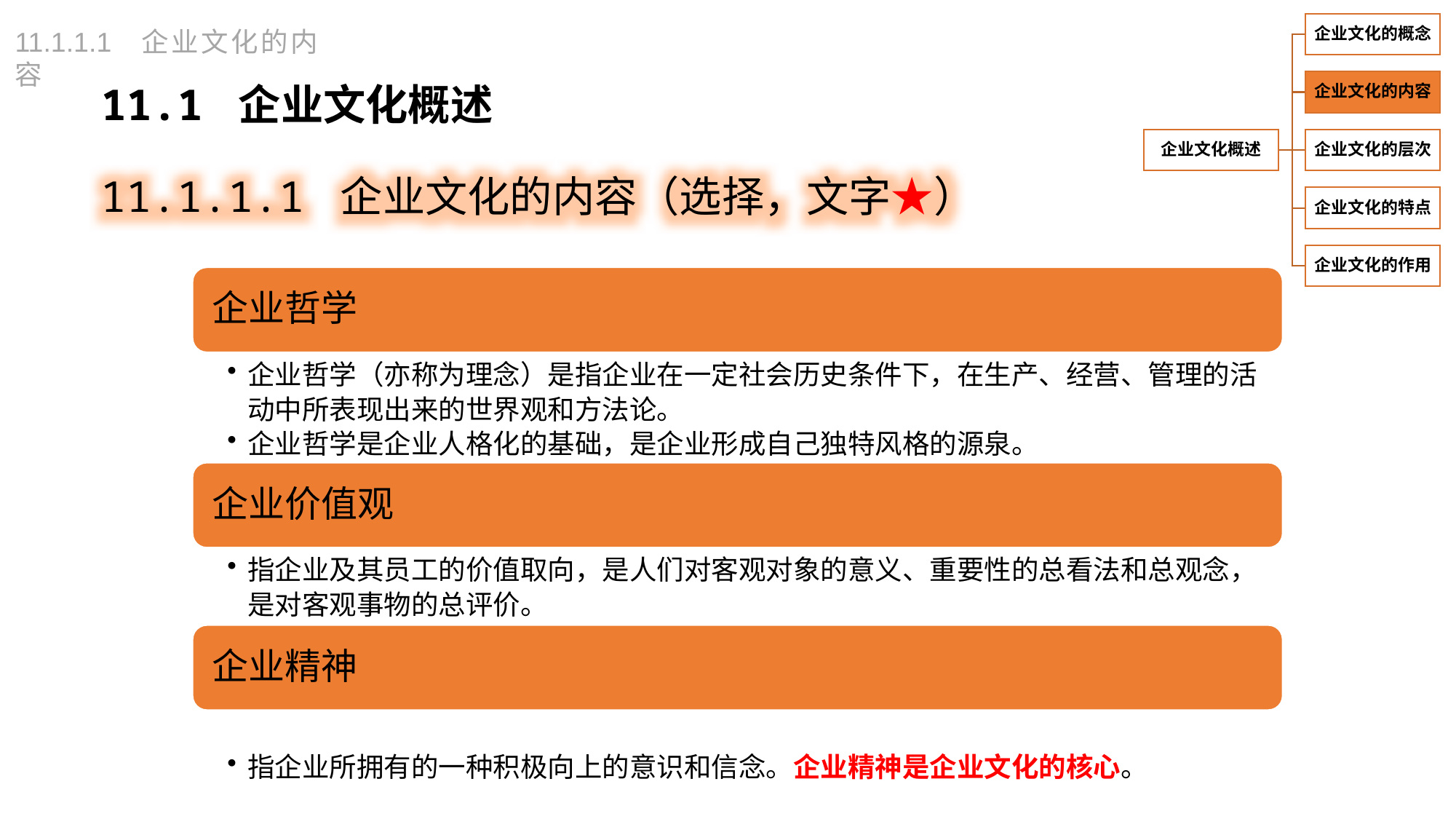

企业文化概述
企业文化的概念
企业文化的内容
企业文化的层次
企业文化的特点
企业文化的作用
11.1.1.1  企业文化的内容
11.1 企业文化概述
11.1.1.1 企业文化的内容（选择，文字★）
企业哲学
企业哲学（亦称为理念）是指企业在一定社会历史条件下，在生产、经营、管理的活动中所表现出来的世界观和方法论。
企业哲学是企业人格化的基础，是企业形成自己独特风格的源泉。
企业价值观
指企业及其员工的价值取向，是人们对客观对象的意义、重要性的总看法和总观念，是对客观事物的总评价。
企业精神
指企业所拥有的一种积极向上的意识和信念。企业精神是企业文化的核心。